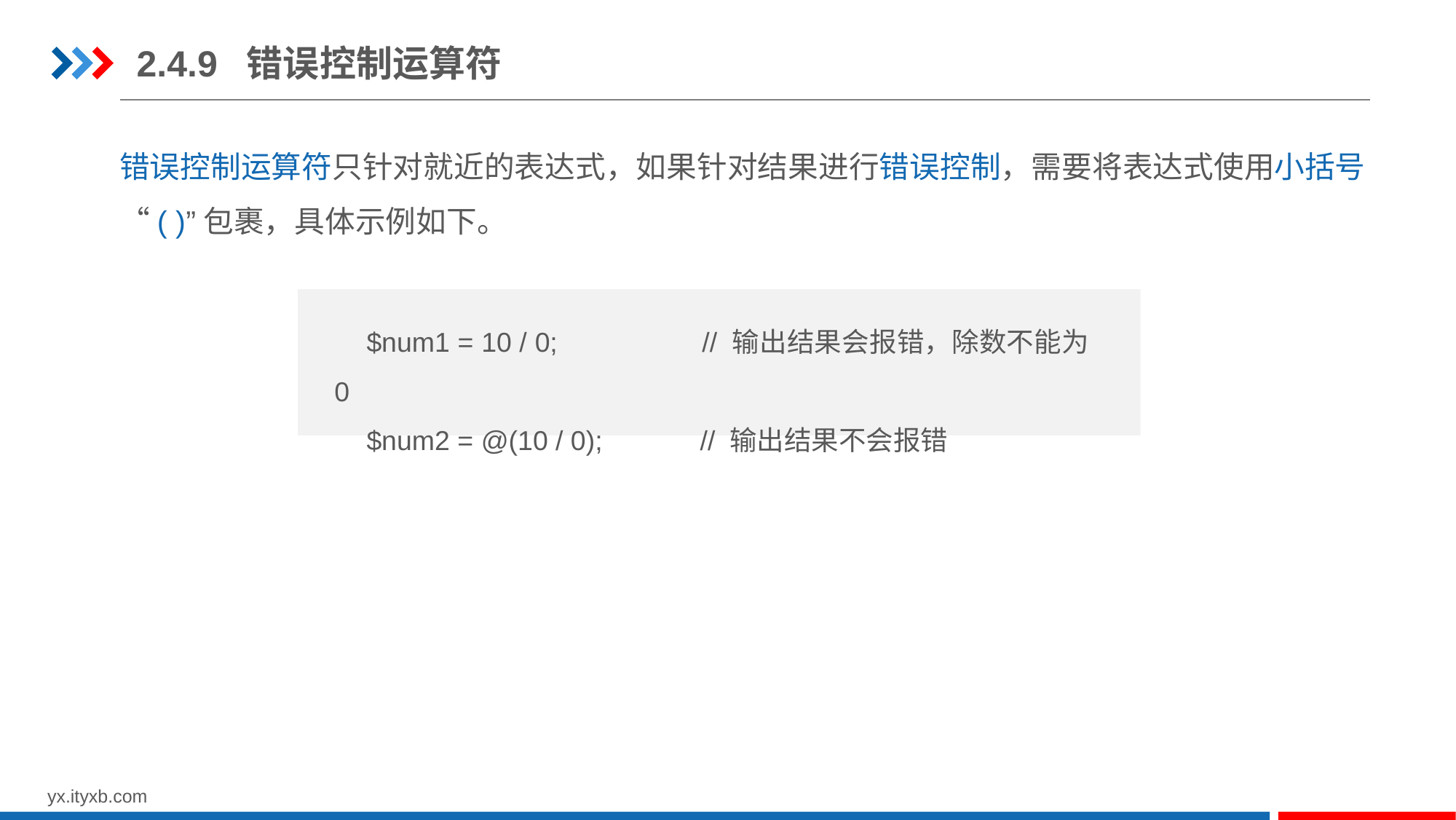

2.4.9  错误控制运算符
错误控制运算符只针对就近的表达式，如果针对结果进行错误控制，需要将表达式使用小括号“( )”包裹，具体示例如下。

$num1 = 10 / 0;	     // 输出结果会报错，除数不能为0
$num2 = @(10 / 0);	     // 输出结果不会报错